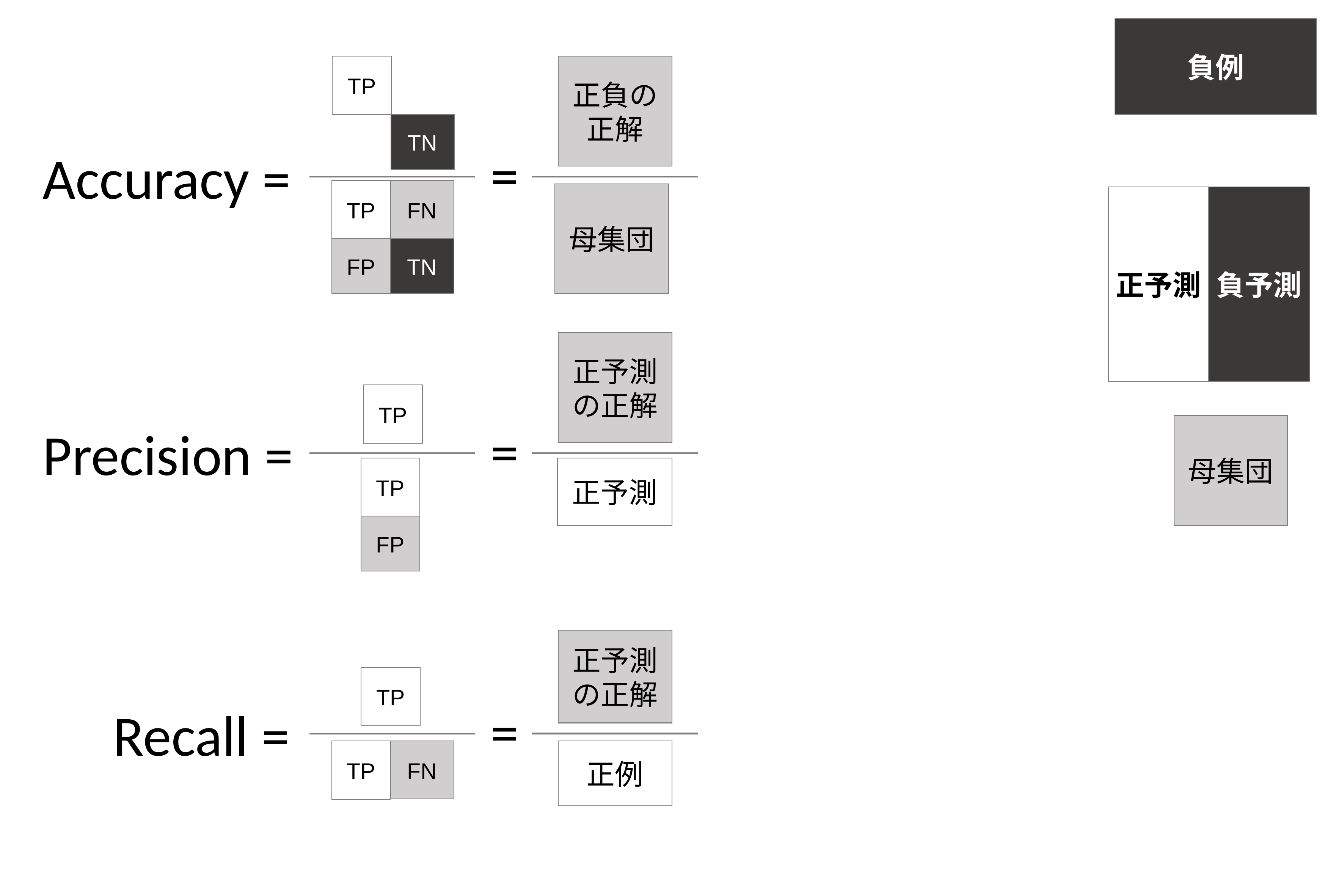

負例
TP
正負の正解
TN
=
Accuracy =
TP
FN
母集団
正予測
負予測
FP
TN
正予測の正解
TP
=
Precision =
母集団
TP
正予測
FP
正予測の正解
TP
=
Recall =
TP
FN
正例